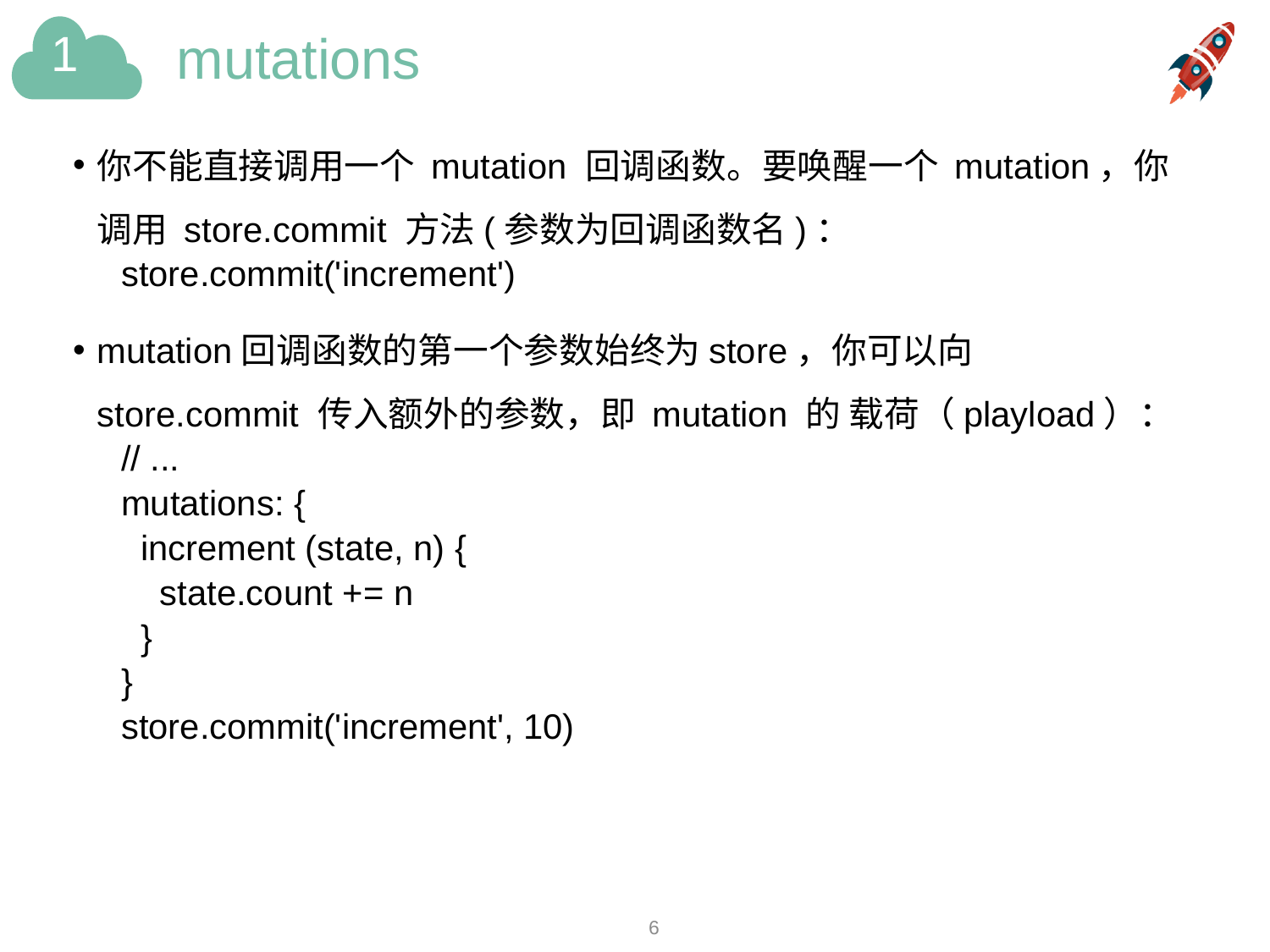

# mutations
你不能直接调用一个 mutation 回调函数。要唤醒一个 mutation，你调用 store.commit 方法(参数为回调函数名)：
store.commit('increment')
mutation回调函数的第一个参数始终为store，你可以向 store.commit 传入额外的参数，即 mutation 的 载荷（playload）：
// ...
mutations: {
  increment (state, n) {
    state.count += n
  }
}
store.commit('increment', 10)
6